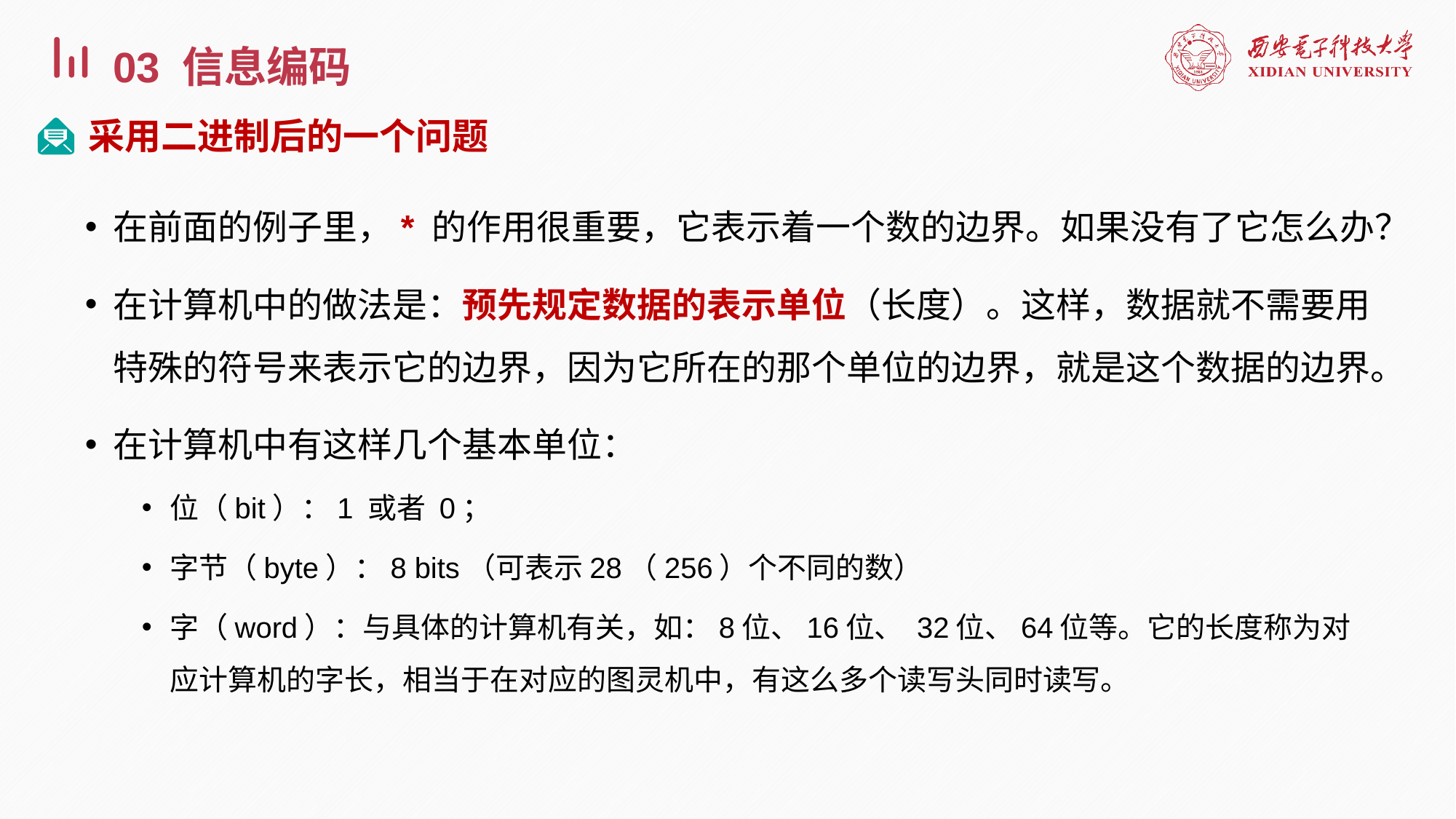

03 信息编码
采用二进制后的一个问题

在前面的例子里，* 的作用很重要，它表示着一个数的边界。如果没有了它怎么办？
在计算机中的做法是：预先规定数据的表示单位（长度）。这样，数据就不需要用特殊的符号来表示它的边界，因为它所在的那个单位的边界，就是这个数据的边界。
在计算机中有这样几个基本单位：
位（bit）：1 或者 0；
字节（byte）：8 bits（可表示28（256）个不同的数）
字（word）：与具体的计算机有关，如：8位、16位、 32位、64位等。它的长度称为对应计算机的字长，相当于在对应的图灵机中，有这么多个读写头同时读写。